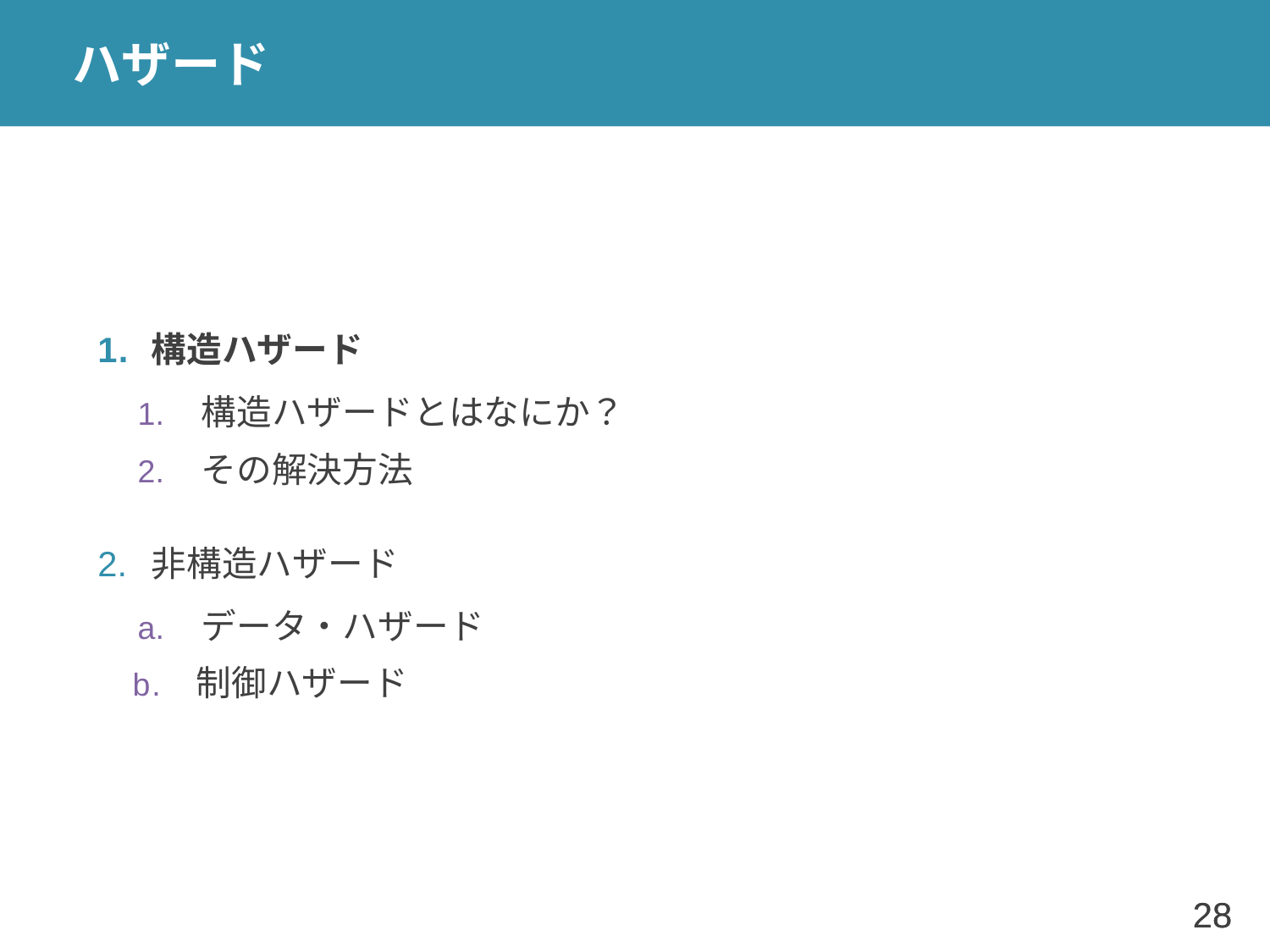

# ハザード
構造ハザード
構造ハザードとはなにか？
その解決方法
非構造ハザード
データ・ハザード
制御ハザード